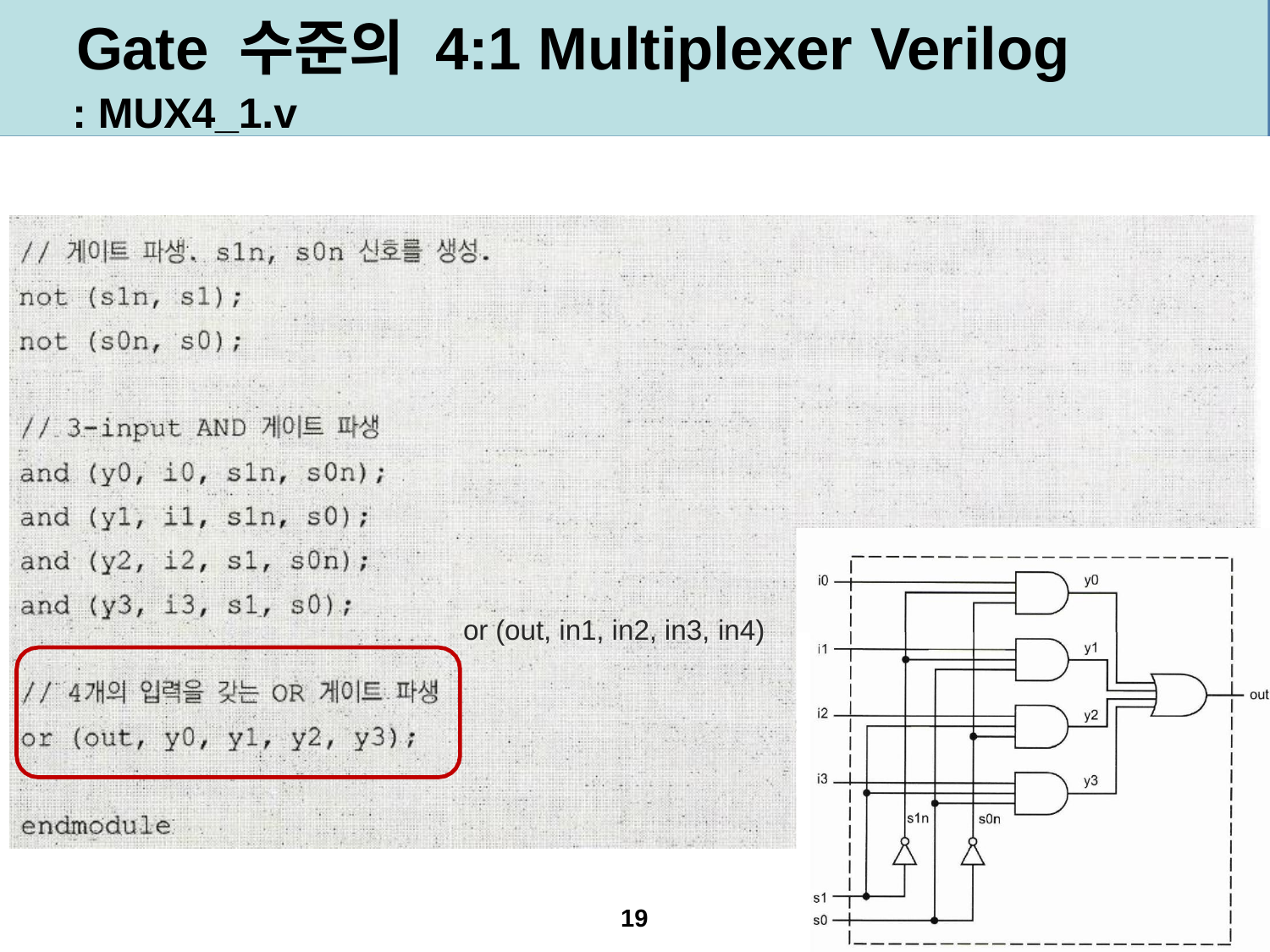

# Gate 수준의 4:1 Multiplexer Verilog
: MUX4_1.v

or (out, in1, in2, in3, in4)

19
18